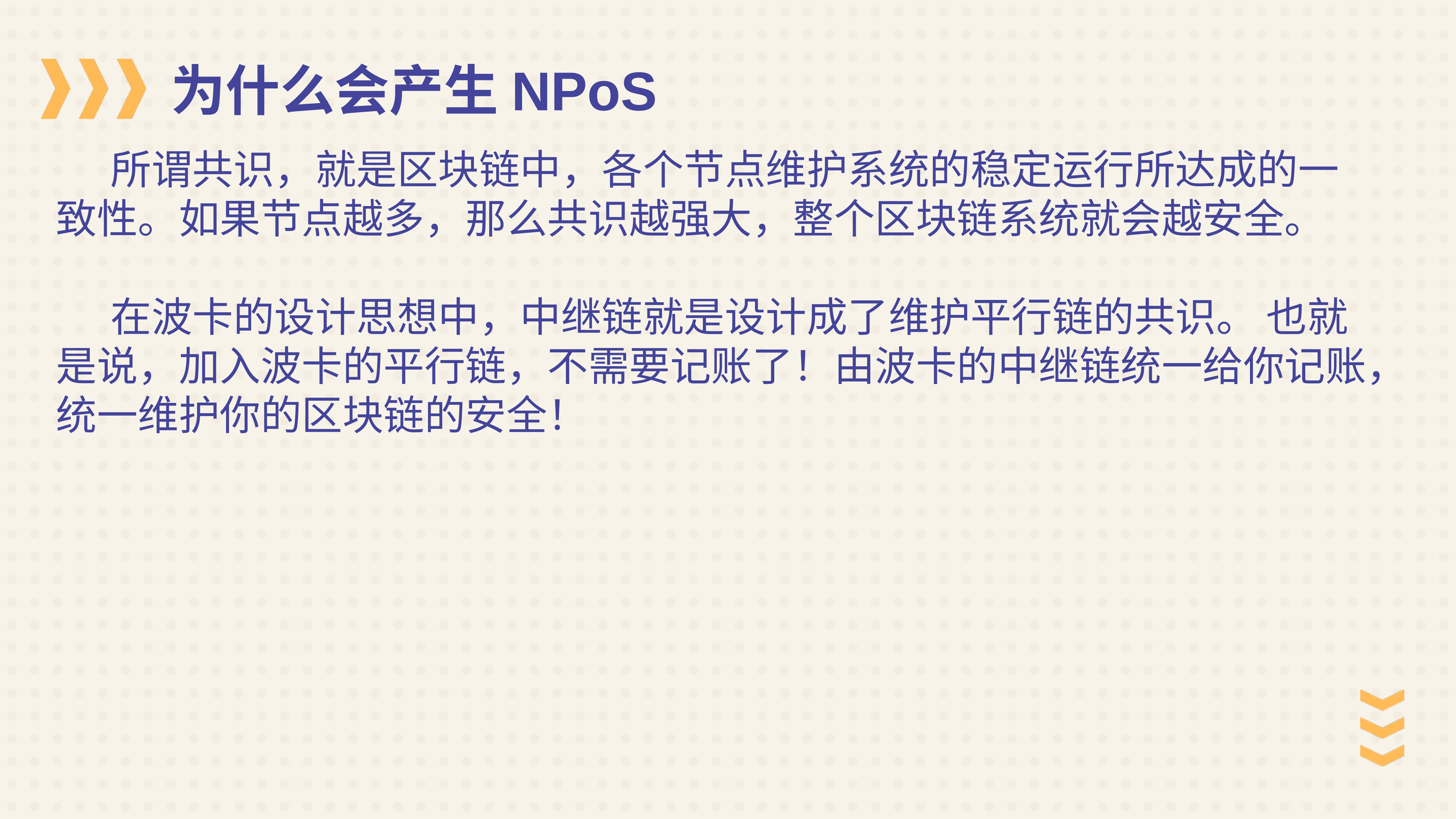

为什么会产生NPoS
	所谓共识，就是区块链中，各个节点维护系统的稳定运行所达成的一致性。如果节点越多，那么共识越强大，整个区块链系统就会越安全。

	在波卡的设计思想中，中继链就是设计成了维护平行链的共识。 也就是说，加入波卡的平行链，不需要记账了！由波卡的中继链统一给你记账，统一维护你的区块链的安全！